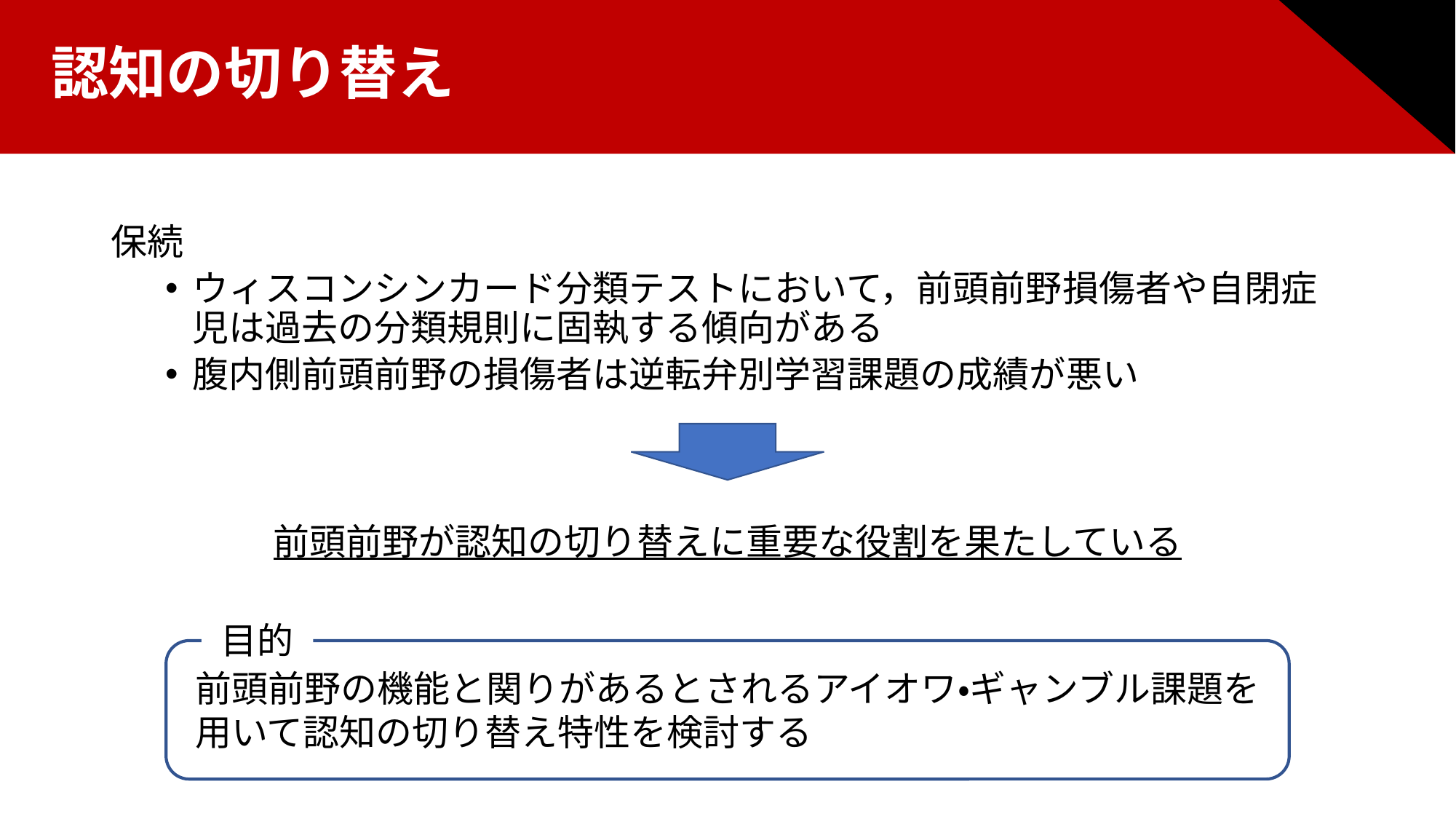

認知の切り替え
アイオア・ギャンブル課題
保続
ウィスコンシンカード分類テストにおいて，前頭前野損傷者や自閉症児は過去の分類規則に固執する傾向がある
腹内側前頭前野の損傷者は逆転弁別学習課題の成績が悪い

前頭前野が認知の切り替えに重要な役割を果たしている
目的

前頭前野の機能と関りがあるとされるアイオワ・ギャンブル課題を用いて認知の切り替え特性を検討する